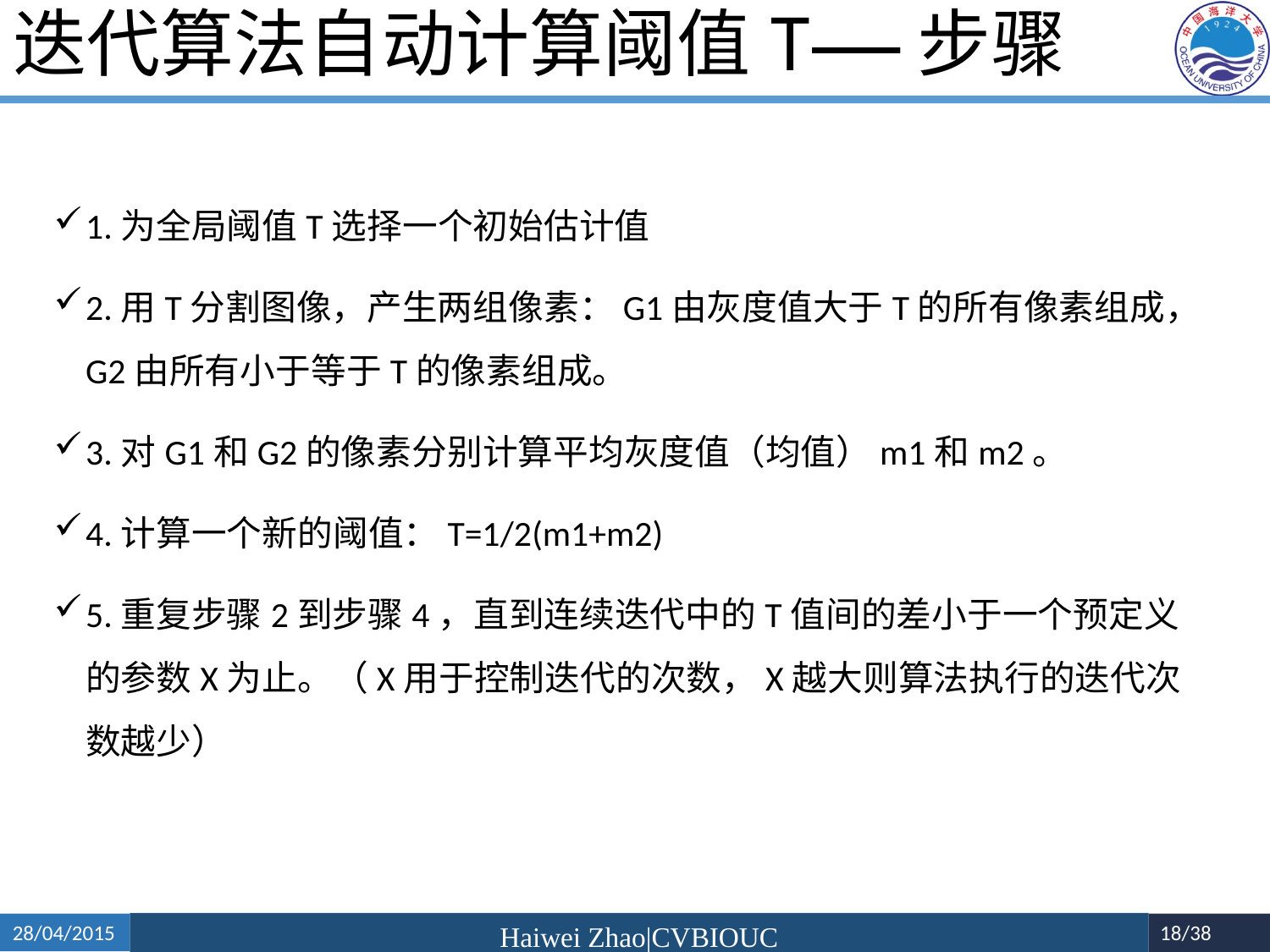

# 迭代算法自动计算阈值T——步骤

1.为全局阈值T选择一个初始估计值
2.用T分割图像，产生两组像素：G1由灰度值大于T的所有像素组成，G2由所有小于等于T的像素组成。
3.对G1和G2的像素分别计算平均灰度值（均值）m1和m2。
4.计算一个新的阈值：T=1/2(m1+m2)
5.重复步骤2到步骤4，直到连续迭代中的T值间的差小于一个预定义的参数X为止。（X用于控制迭代的次数，X越大则算法执行的迭代次数越少）